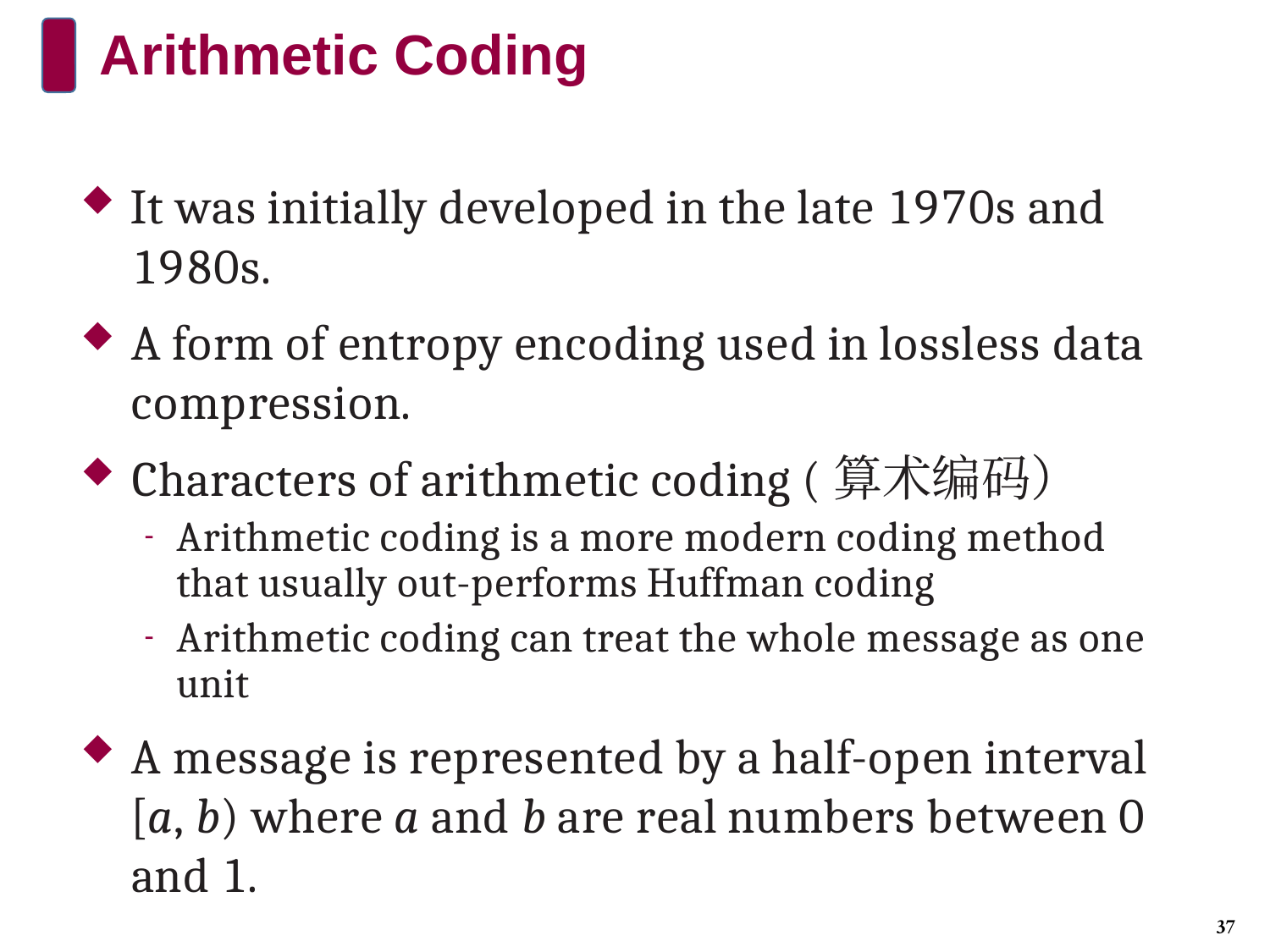

# Arithmetic Coding

It was initially developed in the late 1970s and 1980s.
A form of entropy encoding used in lossless data compression.
Characters of arithmetic coding (算术编码）
Arithmetic coding is a more modern coding method that usually out-performs Huffman coding
Arithmetic coding can treat the whole message as one unit
A message is represented by a half-open interval [a, b) where a and b are real numbers between 0 and 1.

37